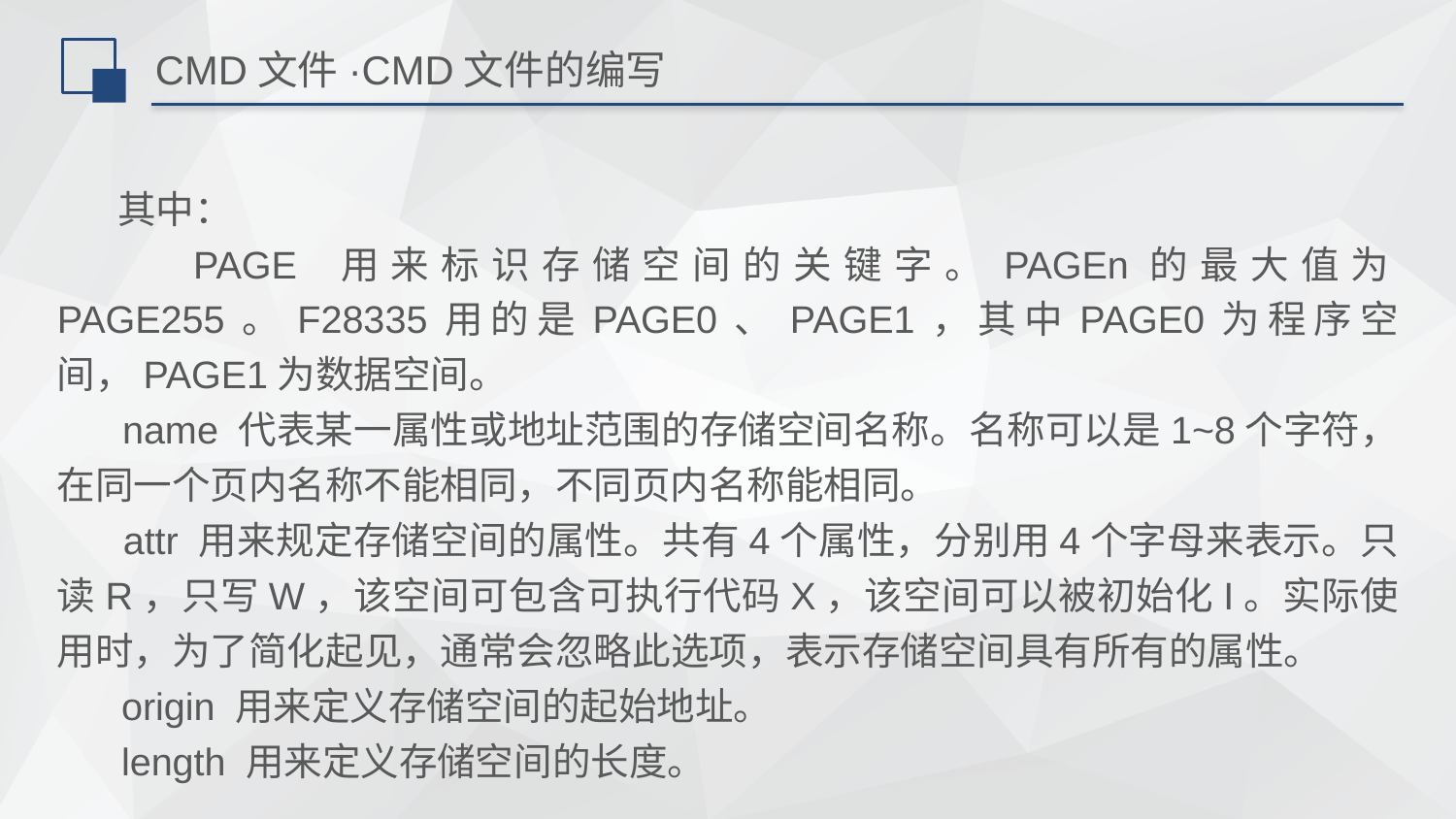

# CMD文件·CMD文件的编写
      其中：
      PAGE 用来标识存储空间的关键字。PAGEn的最大值为PAGE255。F28335用的是PAGE0、PAGE1，其中PAGE0为程序空间，PAGE1为数据空间。
      name 代表某一属性或地址范围的存储空间名称。名称可以是1~8个字符，在同一个页内名称不能相同，不同页内名称能相同。
      attr 用来规定存储空间的属性。共有4个属性，分别用4个字母来表示。只读R，只写W，该空间可包含可执行代码X，该空间可以被初始化I。实际使用时，为了简化起见，通常会忽略此选项，表示存储空间具有所有的属性。
      origin 用来定义存储空间的起始地址。
      length 用来定义存储空间的长度。